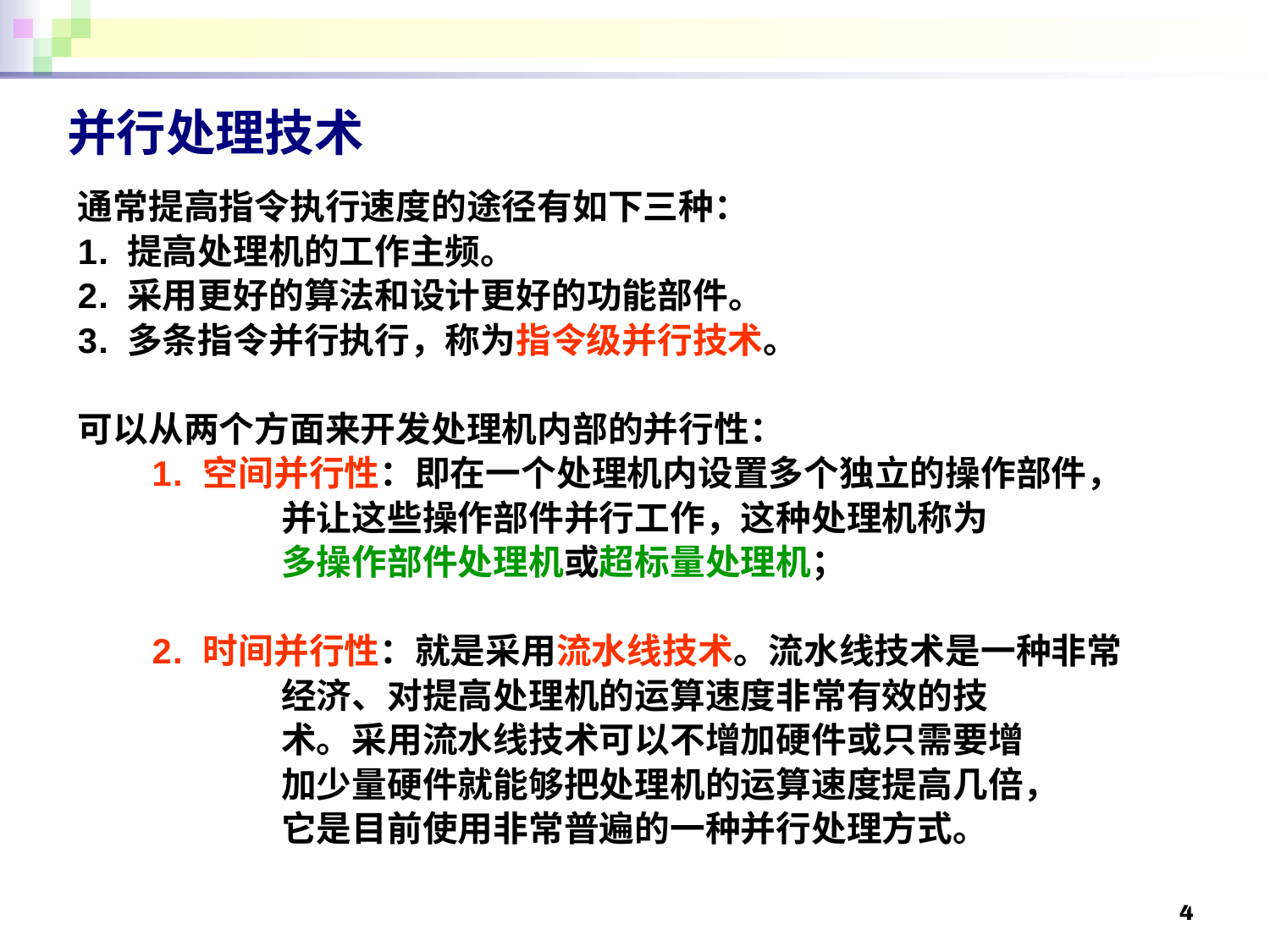

# 并行处理技术
通常提高指令执行速度的途径有如下三种：
提高处理机的工作主频。
采用更好的算法和设计更好的功能部件。
多条指令并行执行，称为指令级并行技术。

可以从两个方面来开发处理机内部的并行性：
空间并行性：即在一个处理机内设置多个独立的操作部件，
               并让这些操作部件并行工作，这种处理机称为
               多操作部件处理机或超标量处理机；

时间并行性：就是采用流水线技术。流水线技术是一种非常
               经济、对提高处理机的运算速度非常有效的技
               术。采用流水线技术可以不增加硬件或只需要增
               加少量硬件就能够把处理机的运算速度提高几倍，
               它是目前使用非常普遍的一种并行处理方式。
4